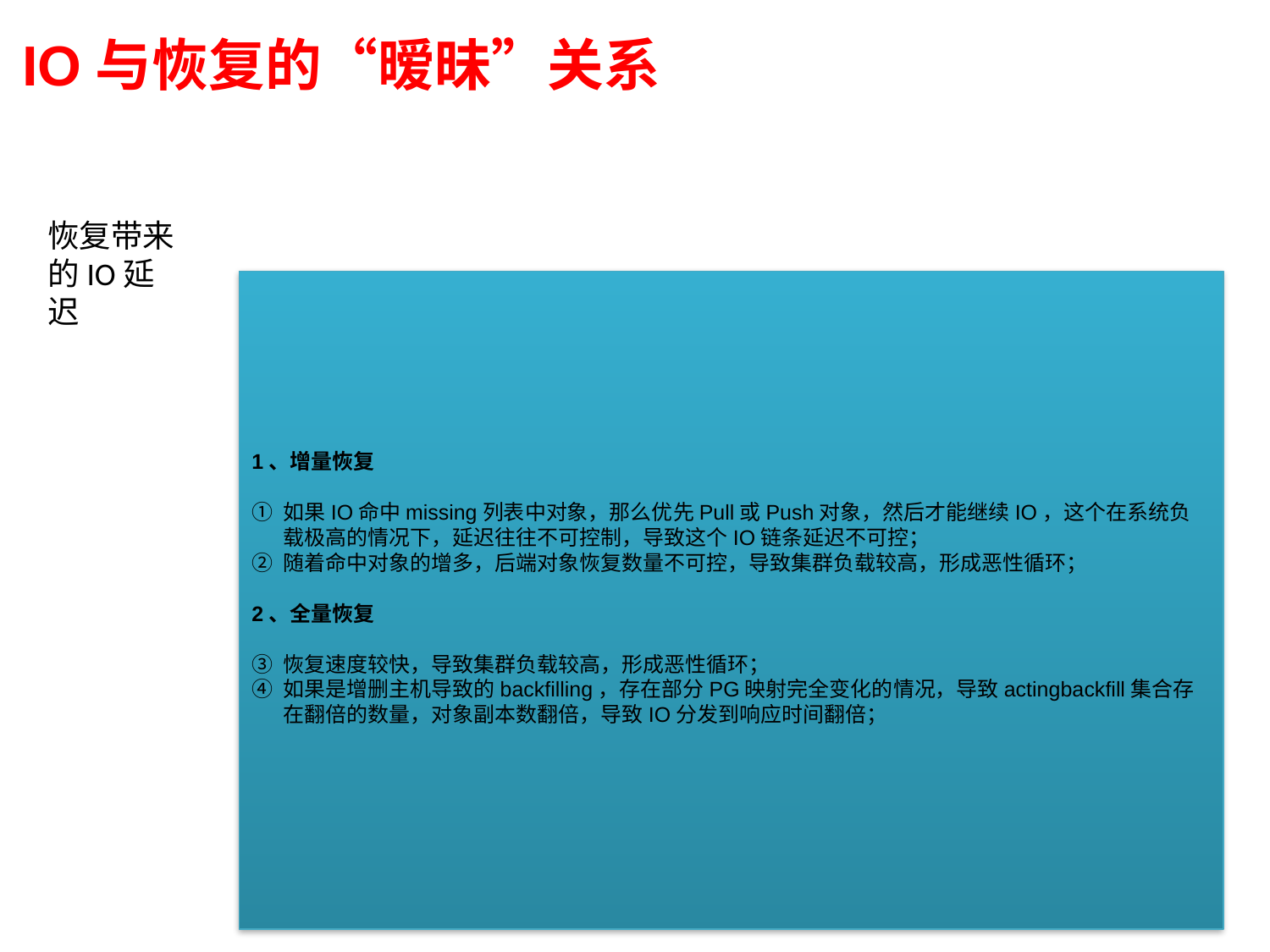

IO与恢复的“暧昧”关系
恢复带来的IO延迟
1、增量恢复

如果IO命中missing列表中对象，那么优先Pull或Push对象，然后才能继续IO，这个在系统负载极高的情况下，延迟往往不可控制，导致这个IO链条延迟不可控；
随着命中对象的增多，后端对象恢复数量不可控，导致集群负载较高，形成恶性循环；

2、全量恢复

恢复速度较快，导致集群负载较高，形成恶性循环；
如果是增删主机导致的backfilling，存在部分PG映射完全变化的情况，导致actingbackfill集合存在翻倍的数量，对象副本数翻倍，导致IO分发到响应时间翻倍；